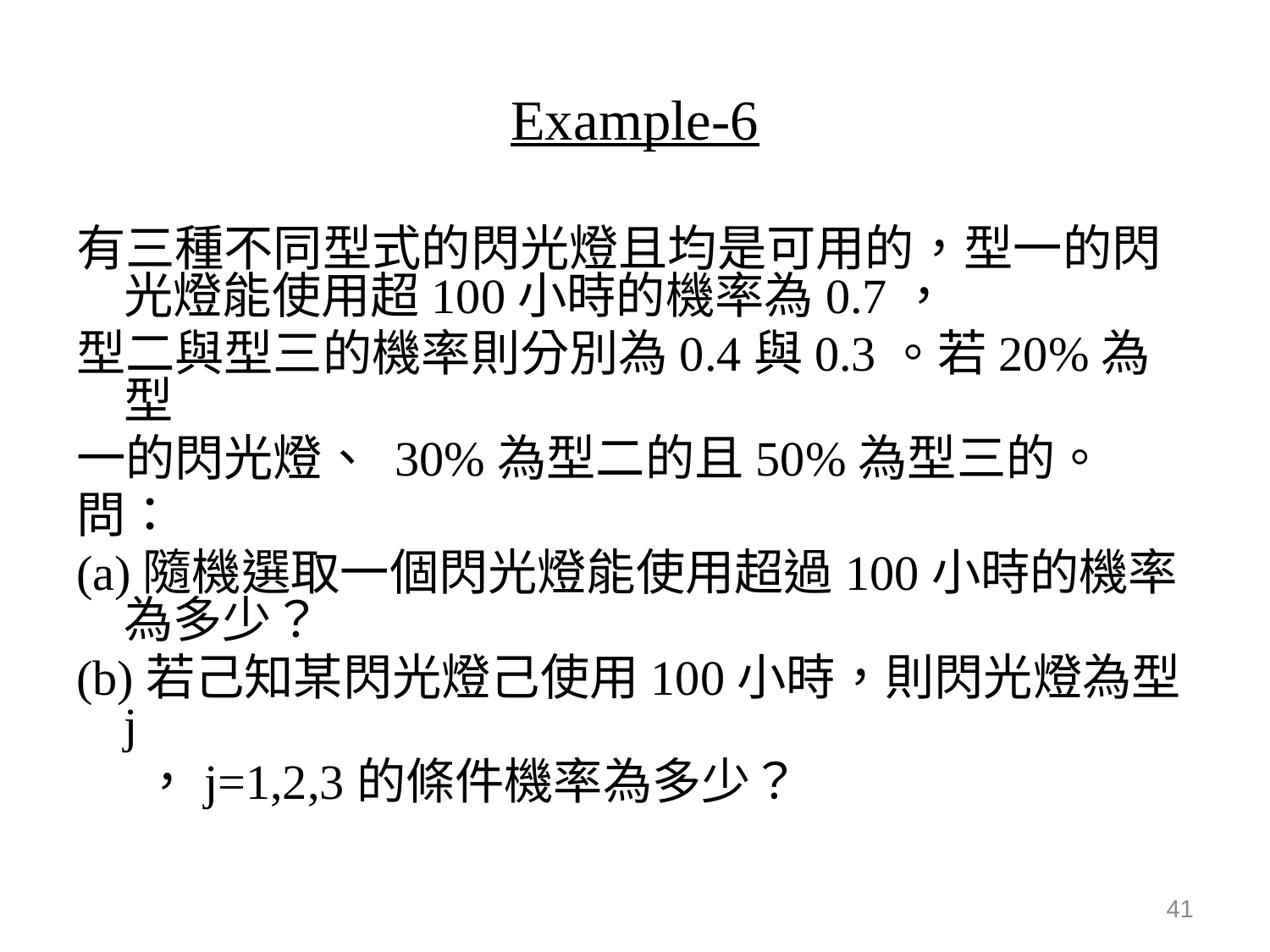

# Example-6
有三種不同型式的閃光燈且均是可用的，型一的閃光燈能使用超100小時的機率為0.7，
型二與型三的機率則分別為0.4與0.3。若20%為型
一的閃光燈、 30%為型二的且50%為型三的。
問：
(a)隨機選取一個閃光燈能使用超過100小時的機率為多少？
(b)若己知某閃光燈己使用100小時，則閃光燈為型j
     ，j=1,2,3的條件機率為多少？

41